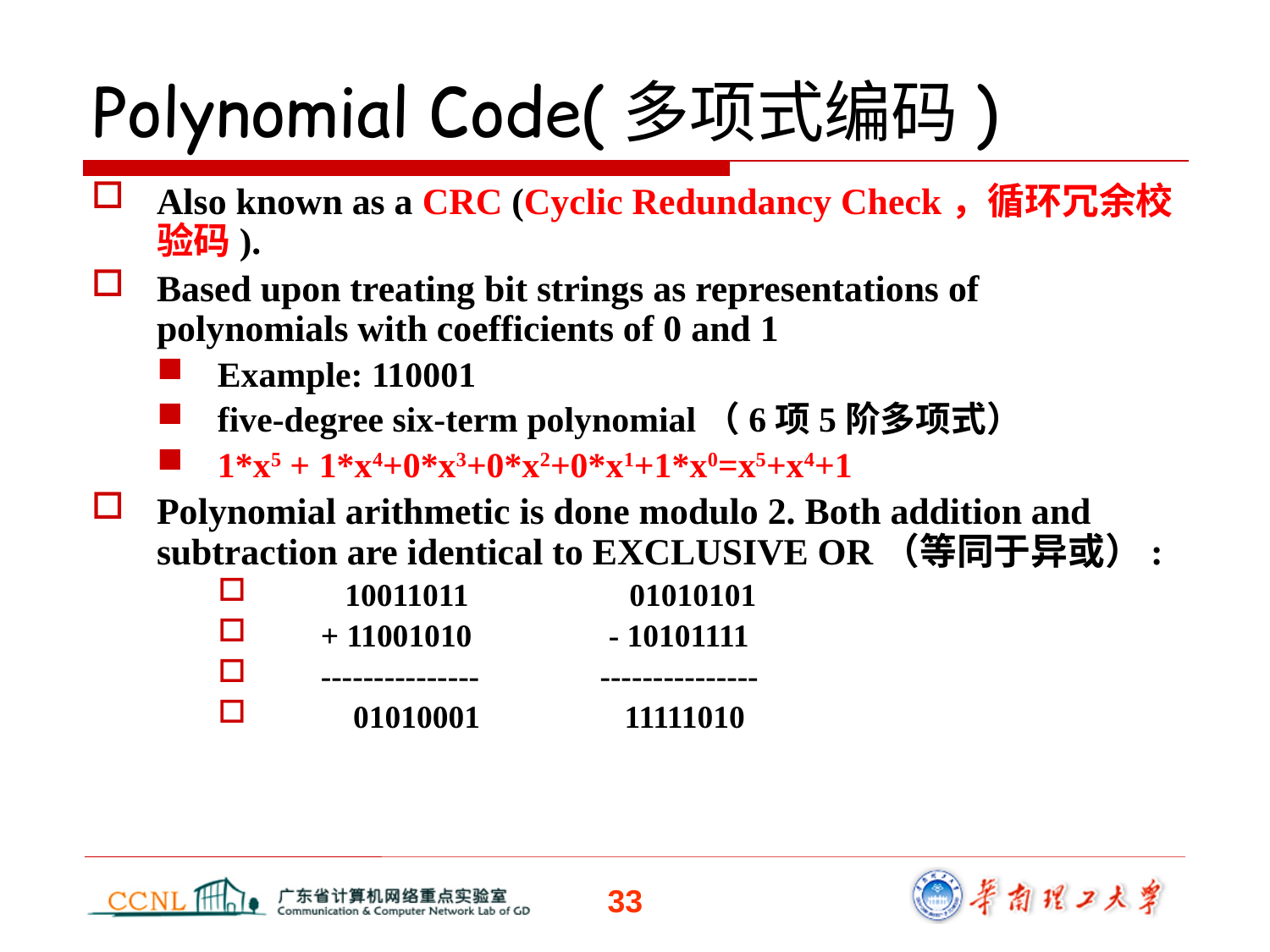

Polynomial Code(多项式编码)
Also known as a CRC (Cyclic Redundancy Check，循环冗余校验码).
Based upon treating bit strings as representations of polynomials with coefficients of 0 and 1
Example: 110001
five-degree six-term polynomial（6项5阶多项式）
1*x5 + 1*x4+0*x3+0*x2+0*x1+1*x0=x5+x4+1
Polynomial arithmetic is done modulo 2. Both addition and subtraction are identical to EXCLUSIVE OR（等同于异或）:
         10011011                    01010101
      + 11001010                 - 10101111
      ---------------               ---------------
          01010001                  11111010